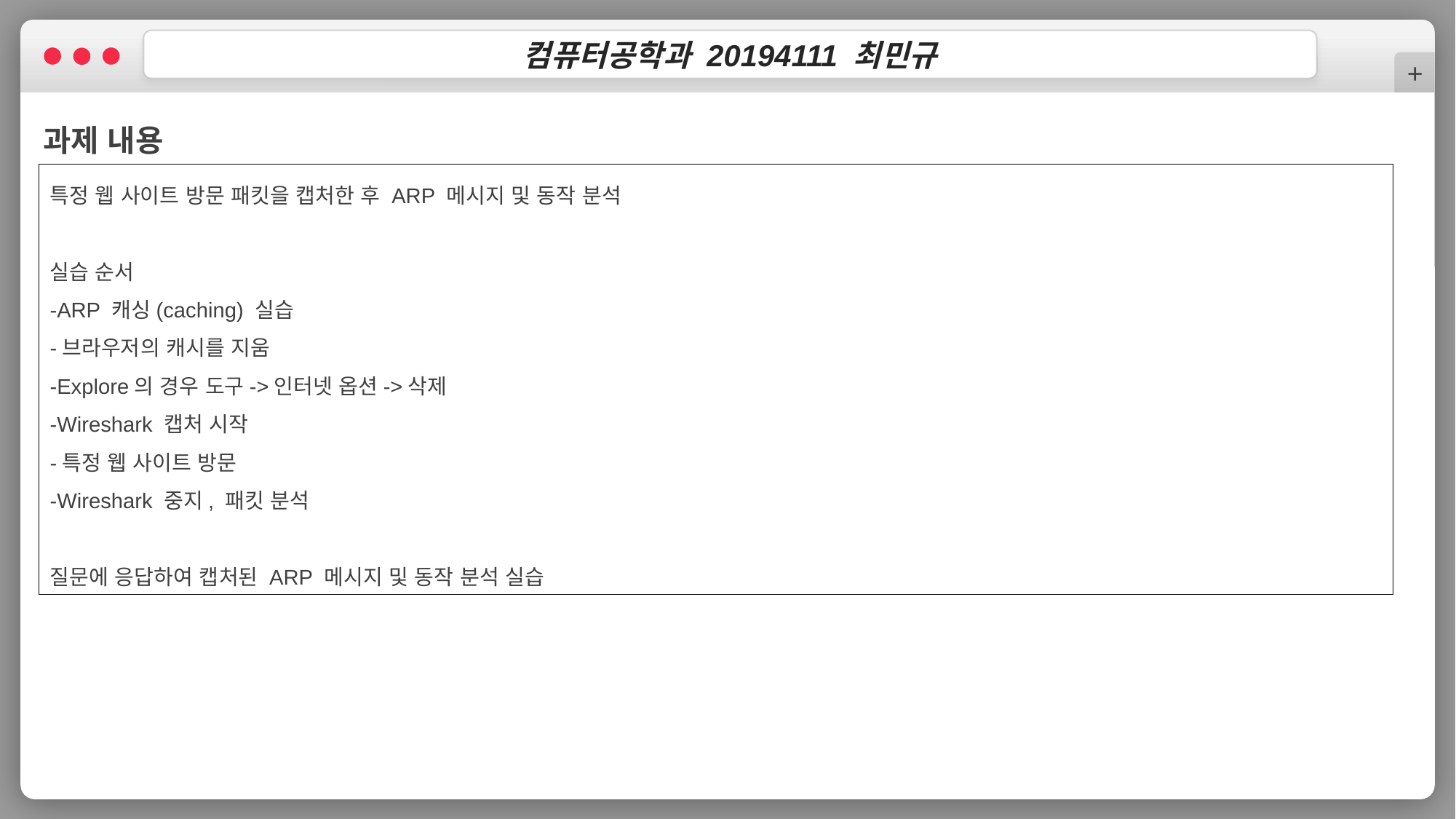

컴퓨터공학과 20194111 최민규

+
과제 내용
특정 웹 사이트 방문 패킷을 캡처한 후 ARP 메시지 및 동작 분석

실습 순서
-ARP 캐싱(caching) 실습
-브라우저의 캐시를 지움
-Explore의 경우 도구->인터넷 옵션->삭제
-Wireshark 캡처 시작
-특정 웹 사이트 방문
-Wireshark 중지, 패킷 분석

질문에 응답하여 캡처된 ARP 메시지 및 동작 분석 실습